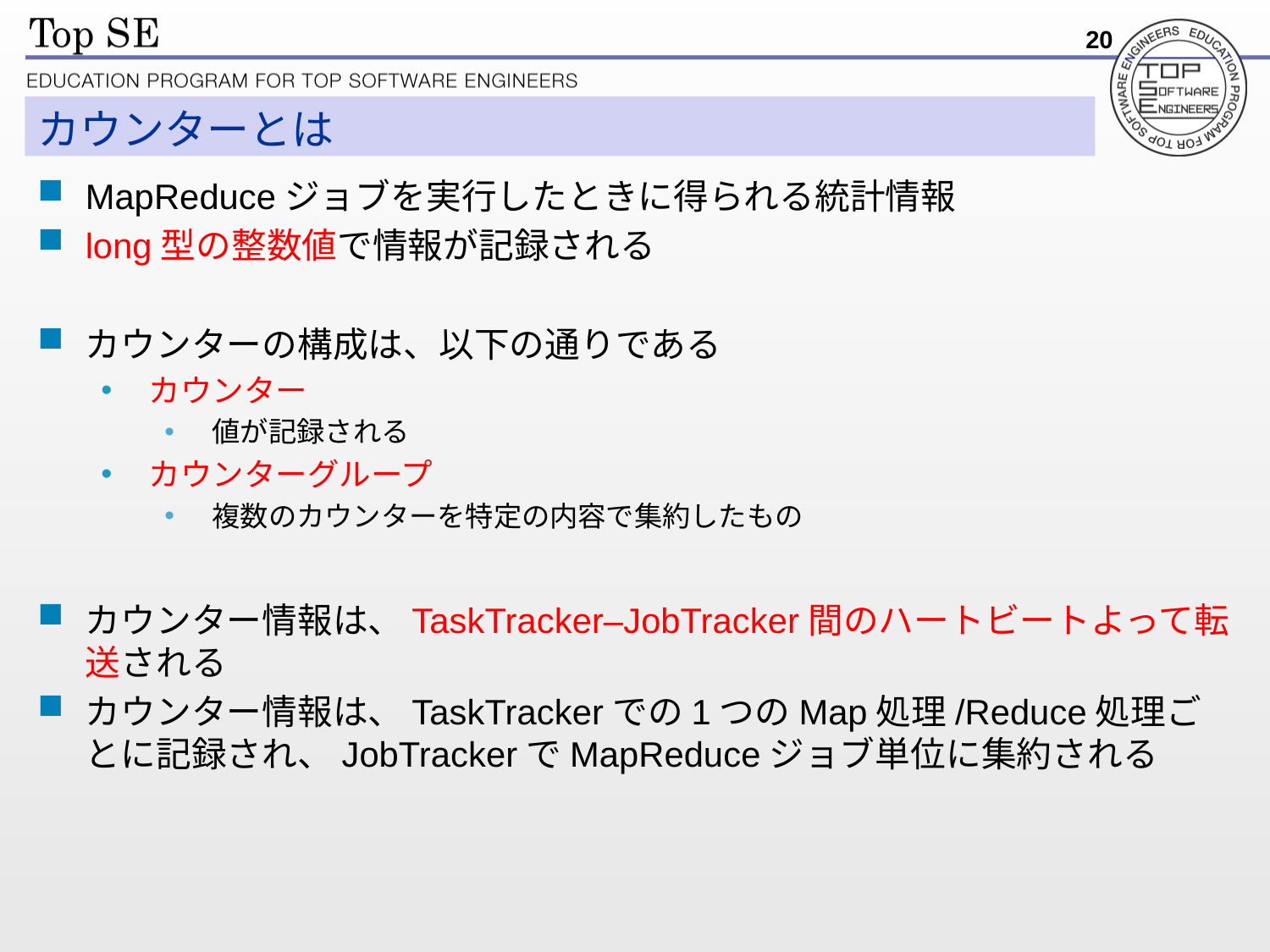

20
# カウンターとは
MapReduceジョブを実行したときに得られる統計情報
long型の整数値で情報が記録される

カウンターの構成は、以下の通りである
カウンター
値が記録される
カウンターグループ
複数のカウンターを特定の内容で集約したもの

カウンター情報は、TaskTracker–JobTracker間のハートビートよって転送される
カウンター情報は、TaskTrackerでの1つのMap処理/Reduce処理ごとに記録され、JobTrackerでMapReduceジョブ単位に集約される